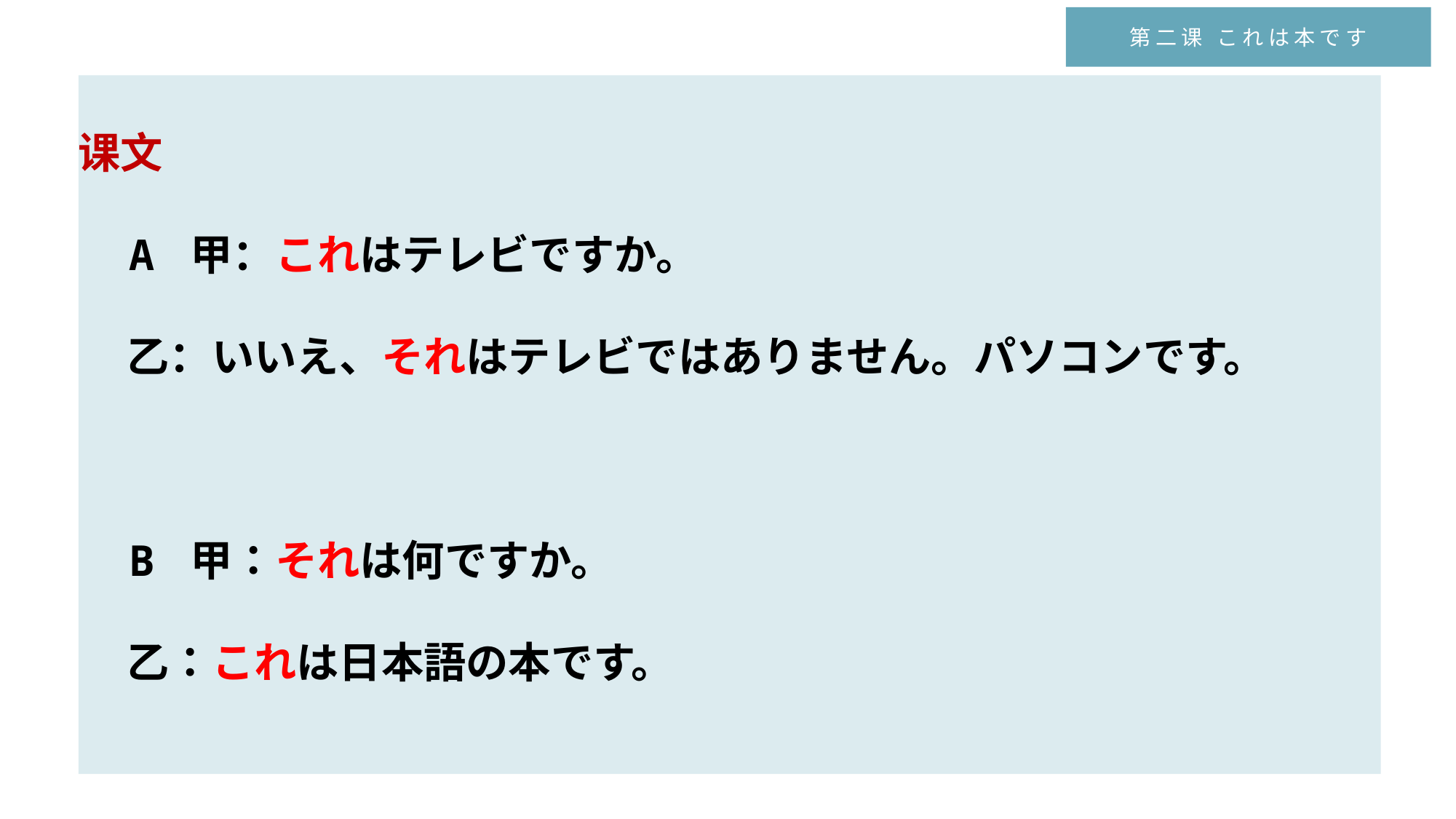

第二课 これは本です
课文
  A 甲：これはテレビですか。
    乙：いいえ、それはテレビではありません。パソコンです。

  B 甲：それは何ですか。
    乙：これは日本語の本です。